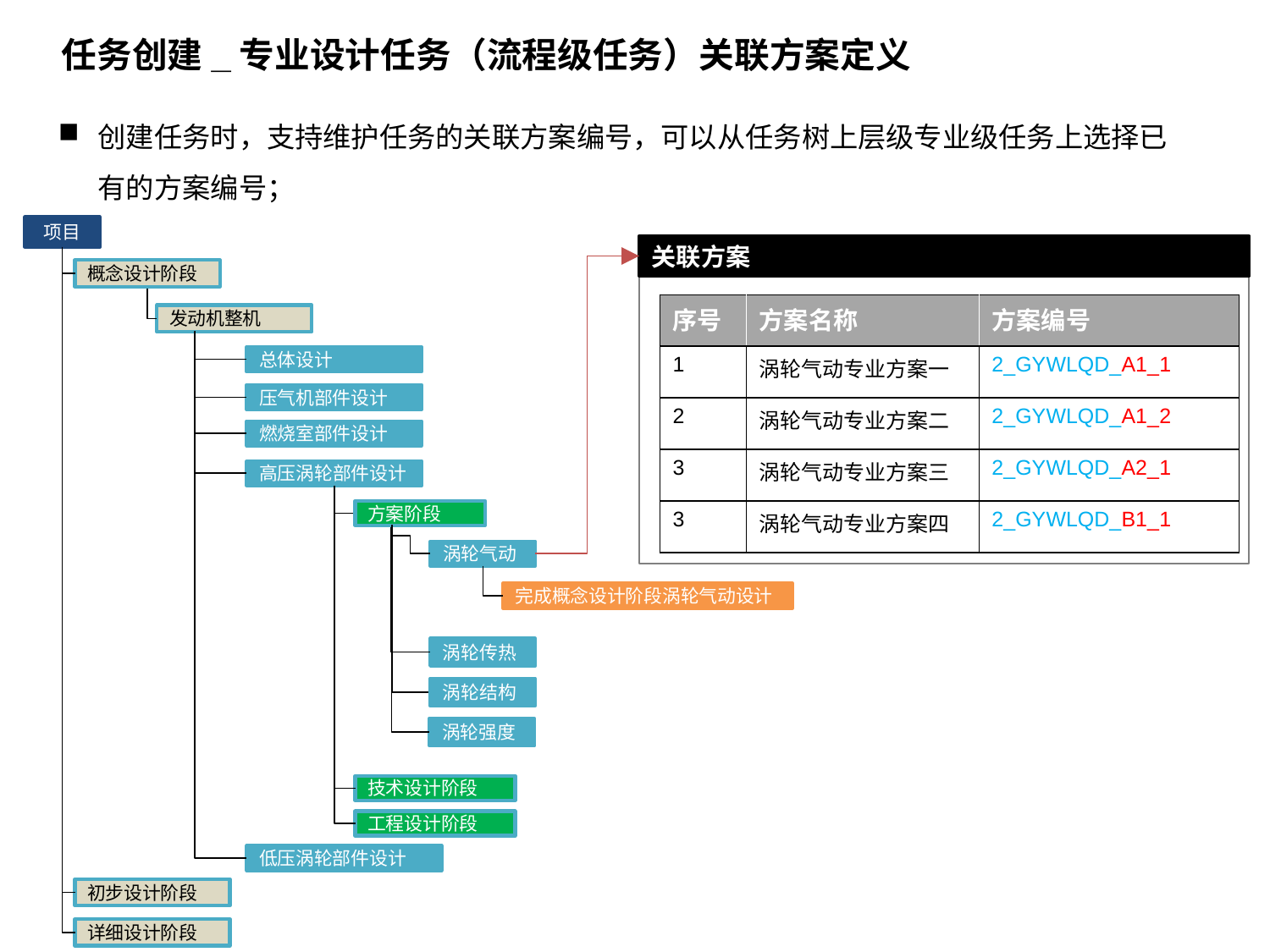

任务创建_专业设计任务（流程级任务）关联方案定义
创建任务时，支持维护任务的关联方案编号，可以从任务树上层级专业级任务上选择已有的方案编号；
项目

关联方案
概念设计阶段
| 序号 | 方案名称 | 方案编号 |
| --- | --- | --- |
| 1 | 涡轮气动专业方案一 | 2\_GYWLQD\_A1\_1 |
| 2 | 涡轮气动专业方案二 | 2\_GYWLQD\_A1\_2 |
| 3 | 涡轮气动专业方案三 | 2\_GYWLQD\_A2\_1 |
| 3 | 涡轮气动专业方案四 | 2\_GYWLQD\_B1\_1 |
发动机整机
总体设计
压气机部件设计
燃烧室部件设计
高压涡轮部件设计
方案阶段
涡轮气动
完成概念设计阶段涡轮气动设计
涡轮传热
涡轮结构
涡轮强度
技术设计阶段
工程设计阶段
低压涡轮部件设计
初步设计阶段
详细设计阶段